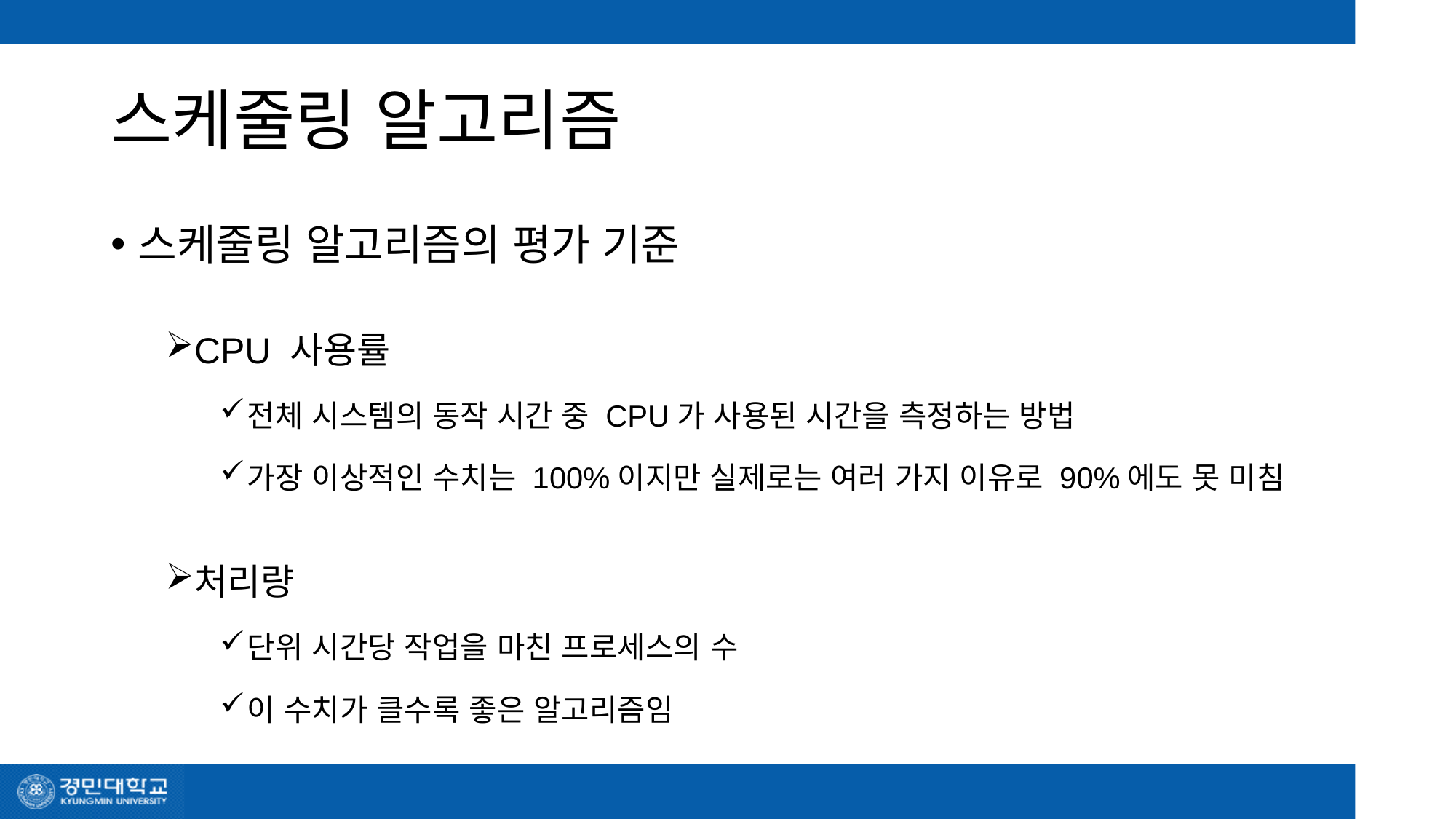

# 스케줄링 알고리즘
스케줄링 알고리즘의 평가 기준

CPU 사용률
전체 시스템의 동작 시간 중 CPU가 사용된 시간을 측정하는 방법
가장 이상적인 수치는 100%이지만 실제로는 여러 가지 이유로 90%에도 못 미침

처리량
단위 시간당 작업을 마친 프로세스의 수
이 수치가 클수록 좋은 알고리즘임